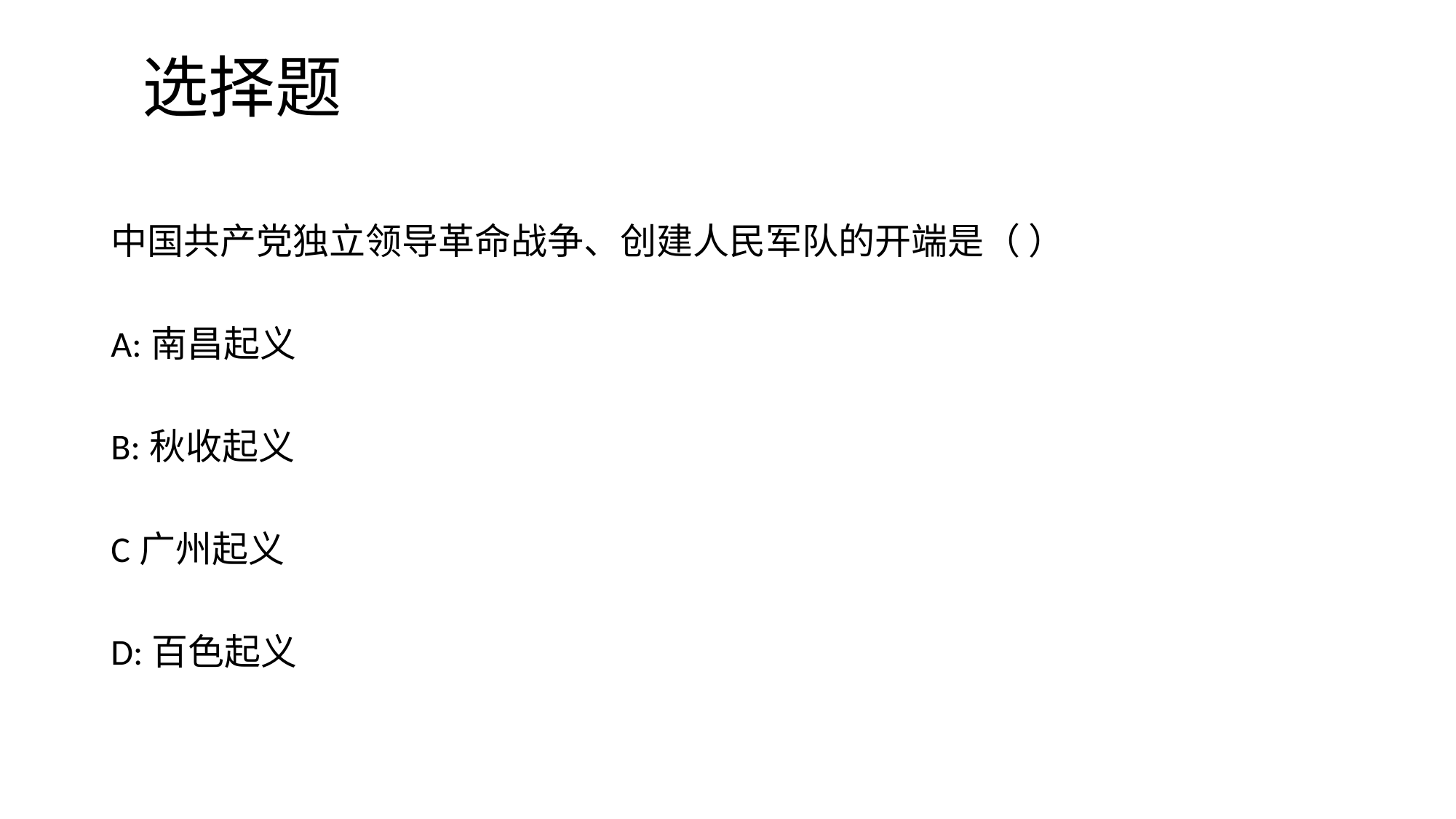

# 选择题
中国共产党独立领导革命战争、创建人民军队的开端是（ ）
A:南昌起义
B:秋收起义
C广州起义
D:百色起义